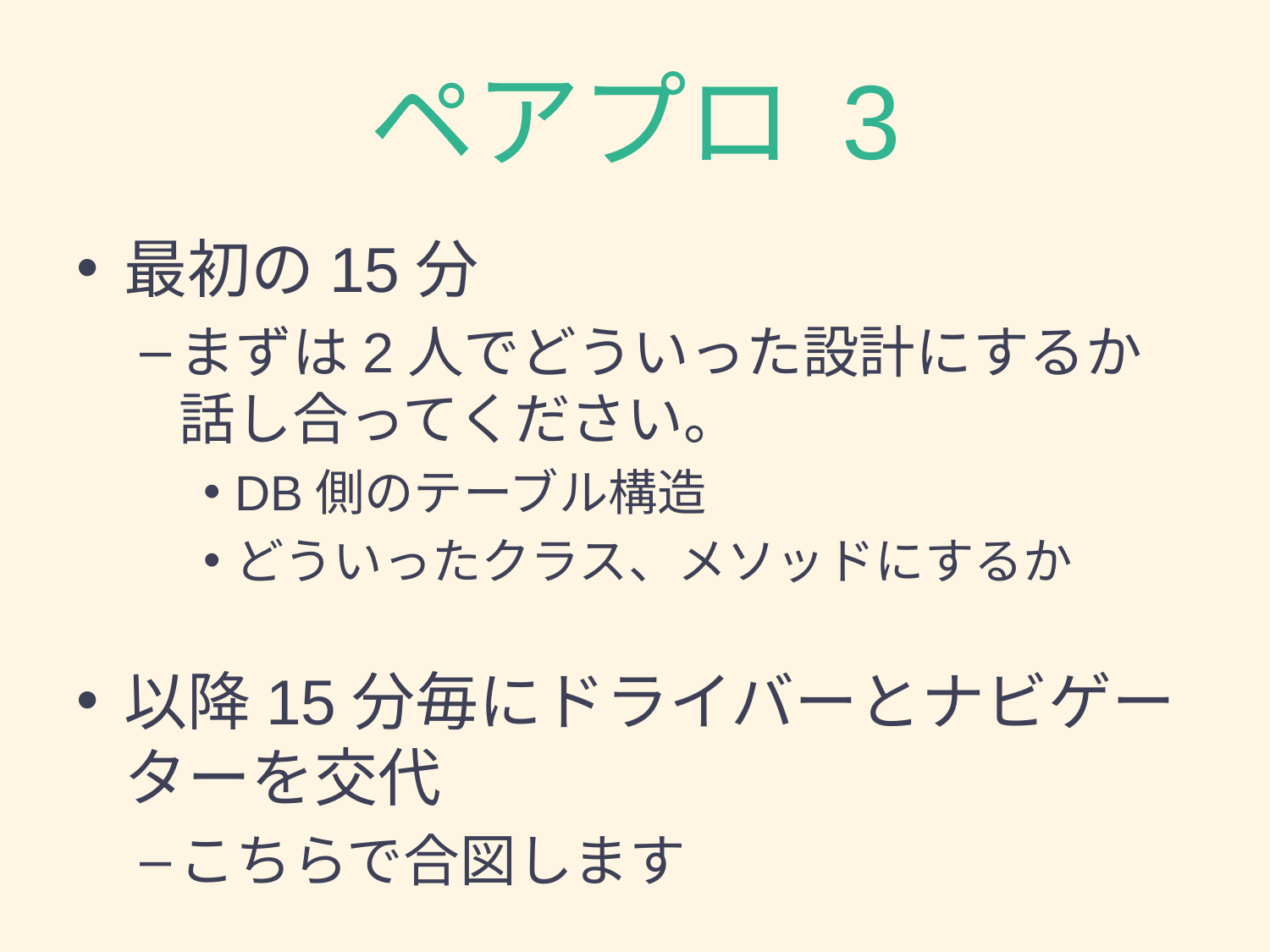

# ペアプロ 3
最初の15分
まずは2人でどういった設計にするか話し合ってください。
DB側のテーブル構造
どういったクラス、メソッドにするか
以降15分毎にドライバーとナビゲーターを交代
こちらで合図します